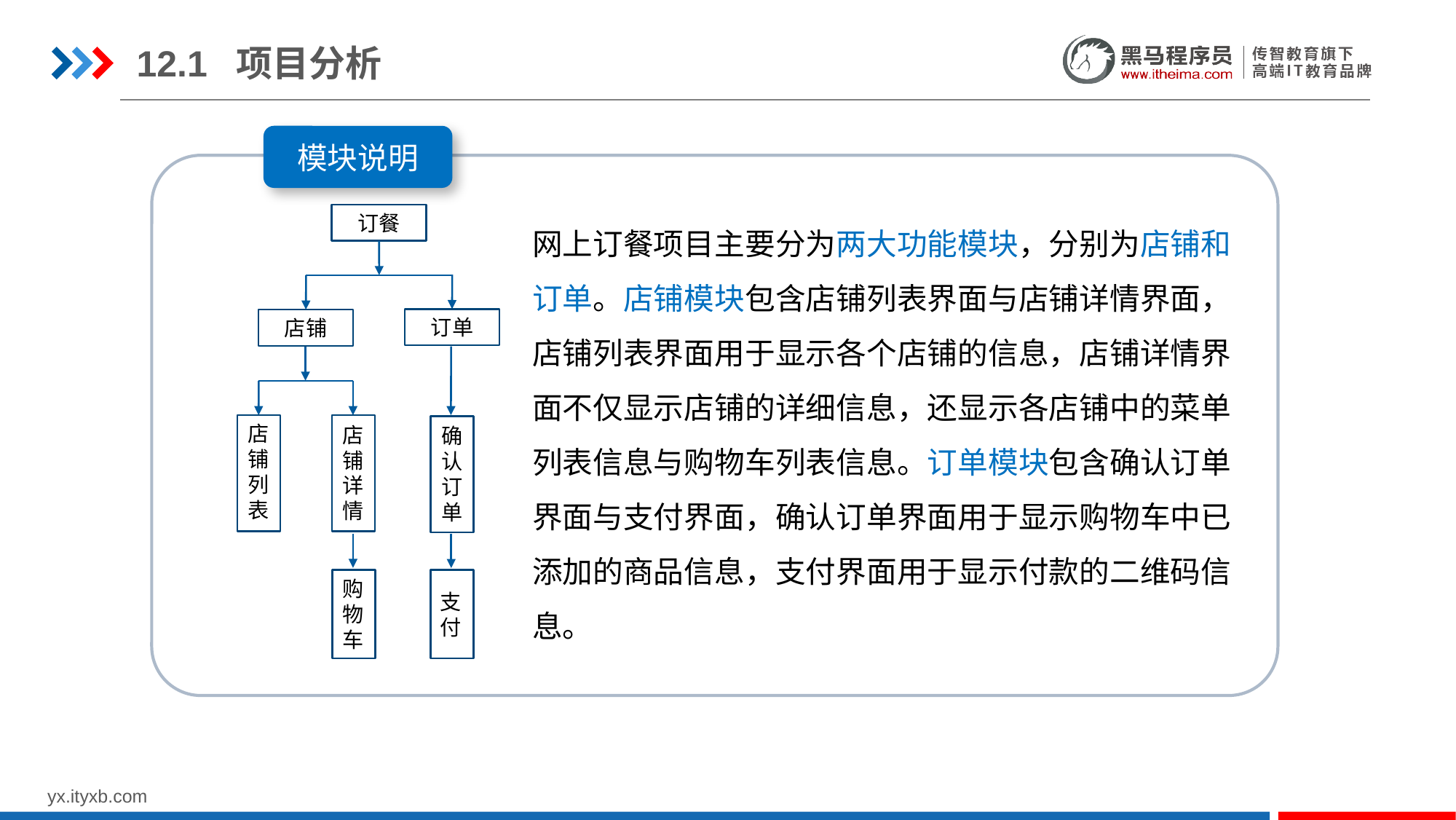

12.1  项目分析
模块说明

网上订餐项目主要分为两大功能模块，分别为店铺和订单。店铺模块包含店铺列表界面与店铺详情界面，店铺列表界面用于显示各个店铺的信息，店铺详情界面不仅显示店铺的详细信息，还显示各店铺中的菜单列表信息与购物车列表信息。订单模块包含确认订单界面与支付界面，确认订单界面用于显示购物车中已添加的商品信息，支付界面用于显示付款的二维码信息。

订餐

订单

店铺

店铺列表

店铺详情

确认订单

购物车

支付